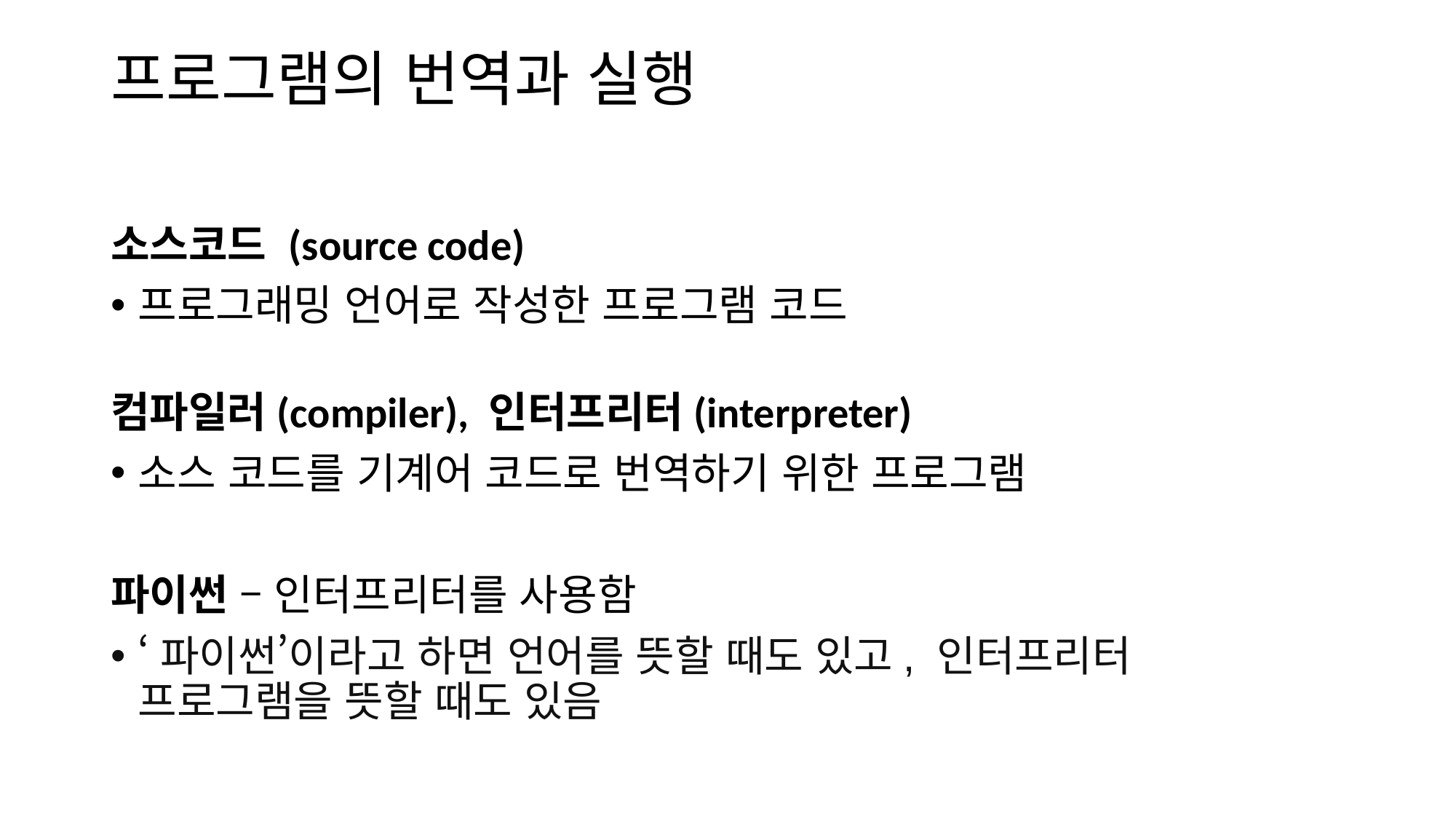

# 프로그램의 번역과 실행
소스코드 (source code)
프로그래밍 언어로 작성한 프로그램 코드
컴파일러(compiler), 인터프리터(interpreter)
소스 코드를 기계어 코드로 번역하기 위한 프로그램

파이썬 – 인터프리터를 사용함
‘파이썬’이라고 하면 언어를 뜻할 때도 있고, 인터프리터 프로그램을 뜻할 때도 있음